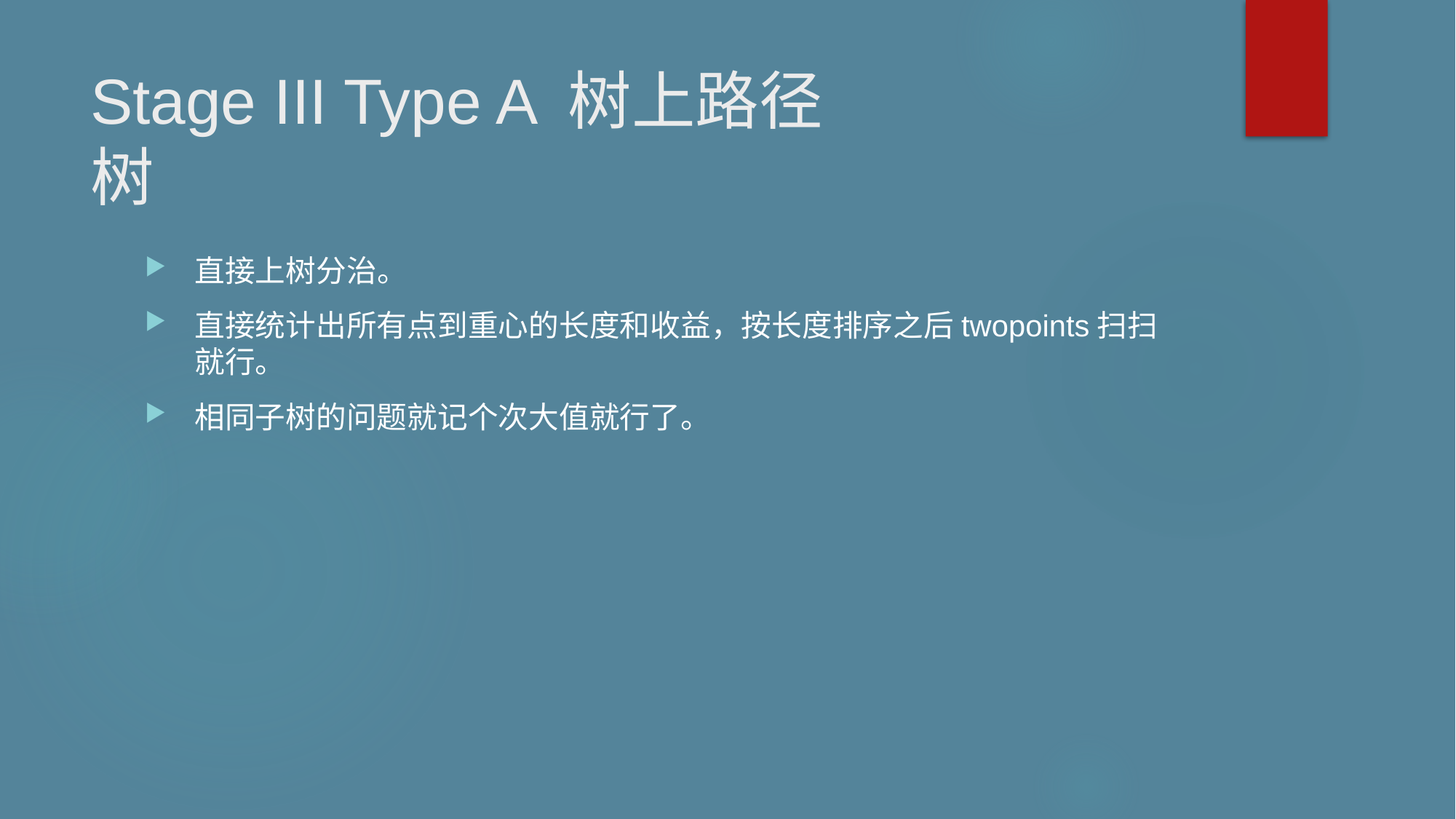

# Stage III Type A 树上路径 树
直接上树分治。
直接统计出所有点到重心的长度和收益，按长度排序之后twopoints扫扫就行。
相同子树的问题就记个次大值就行了。